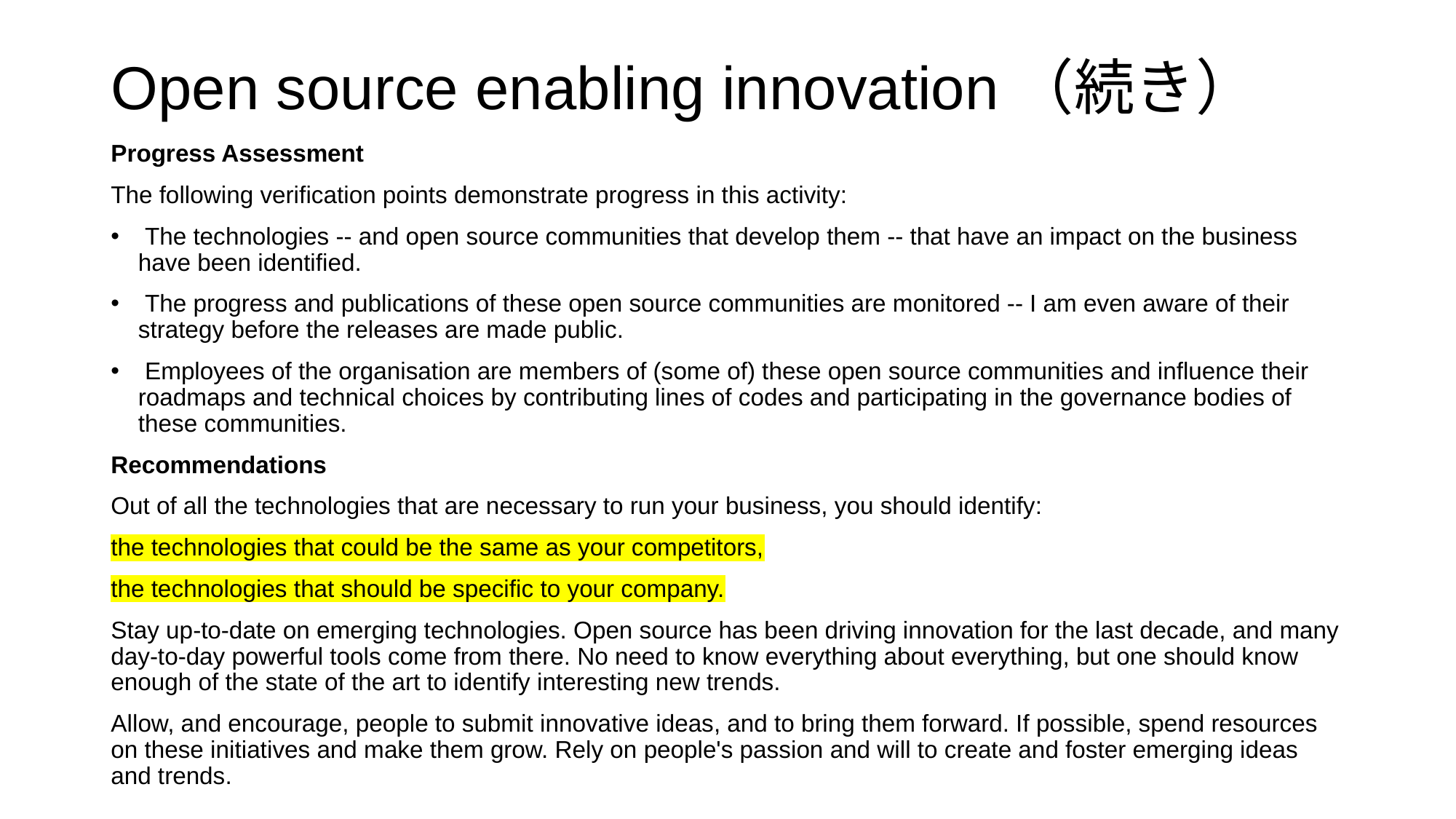

# Open source enabling innovation（続き）
Progress Assessment
The following verification points demonstrate progress in this activity:
 The technologies -- and open source communities that develop them -- that have an impact on the business have been identified.
 The progress and publications of these open source communities are monitored -- I am even aware of their strategy before the releases are made public.
 Employees of the organisation are members of (some of) these open source communities and influence their roadmaps and technical choices by contributing lines of codes and participating in the governance bodies of these communities.
Recommendations
Out of all the technologies that are necessary to run your business, you should identify:
the technologies that could be the same as your competitors,
the technologies that should be specific to your company.
Stay up-to-date on emerging technologies. Open source has been driving innovation for the last decade, and many day-to-day powerful tools come from there. No need to know everything about everything, but one should know enough of the state of the art to identify interesting new trends.
Allow, and encourage, people to submit innovative ideas, and to bring them forward. If possible, spend resources on these initiatives and make them grow. Rely on people's passion and will to create and foster emerging ideas and trends.

Resources
4 innovations we owe to open source.
The Innovations of Open Source, from Professor Dirk Riehle.
Open source technology, enabling innovation.
Can Open Source Innovation Work in the Enterprise?.
Europe: Open source software strategy.
Europe: Open source software strategy 2020-2023.